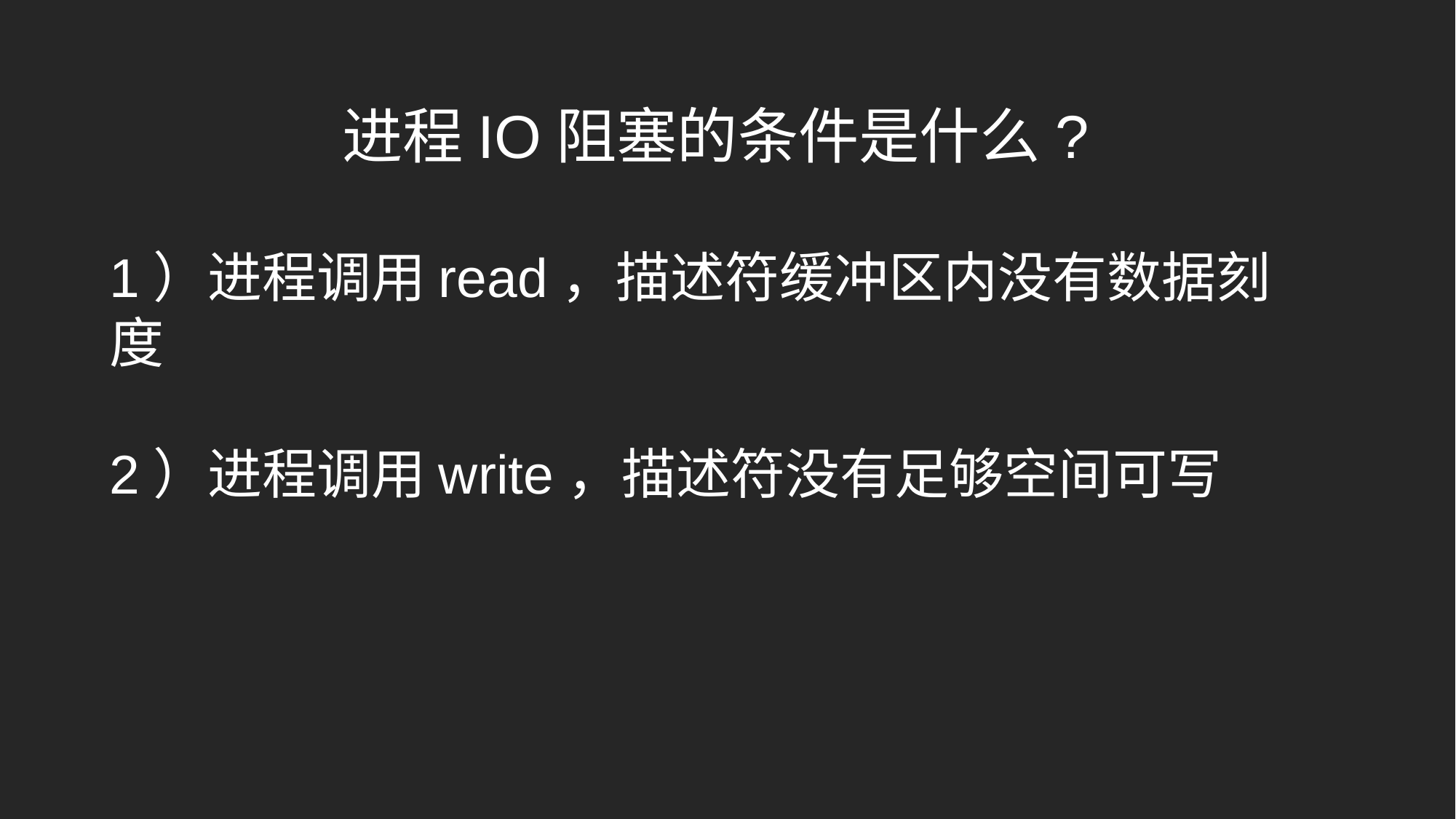

进程IO阻塞的条件是什么?

1）进程调用read，描述符缓冲区内没有数据刻度

2）进程调用write，描述符没有足够空间可写